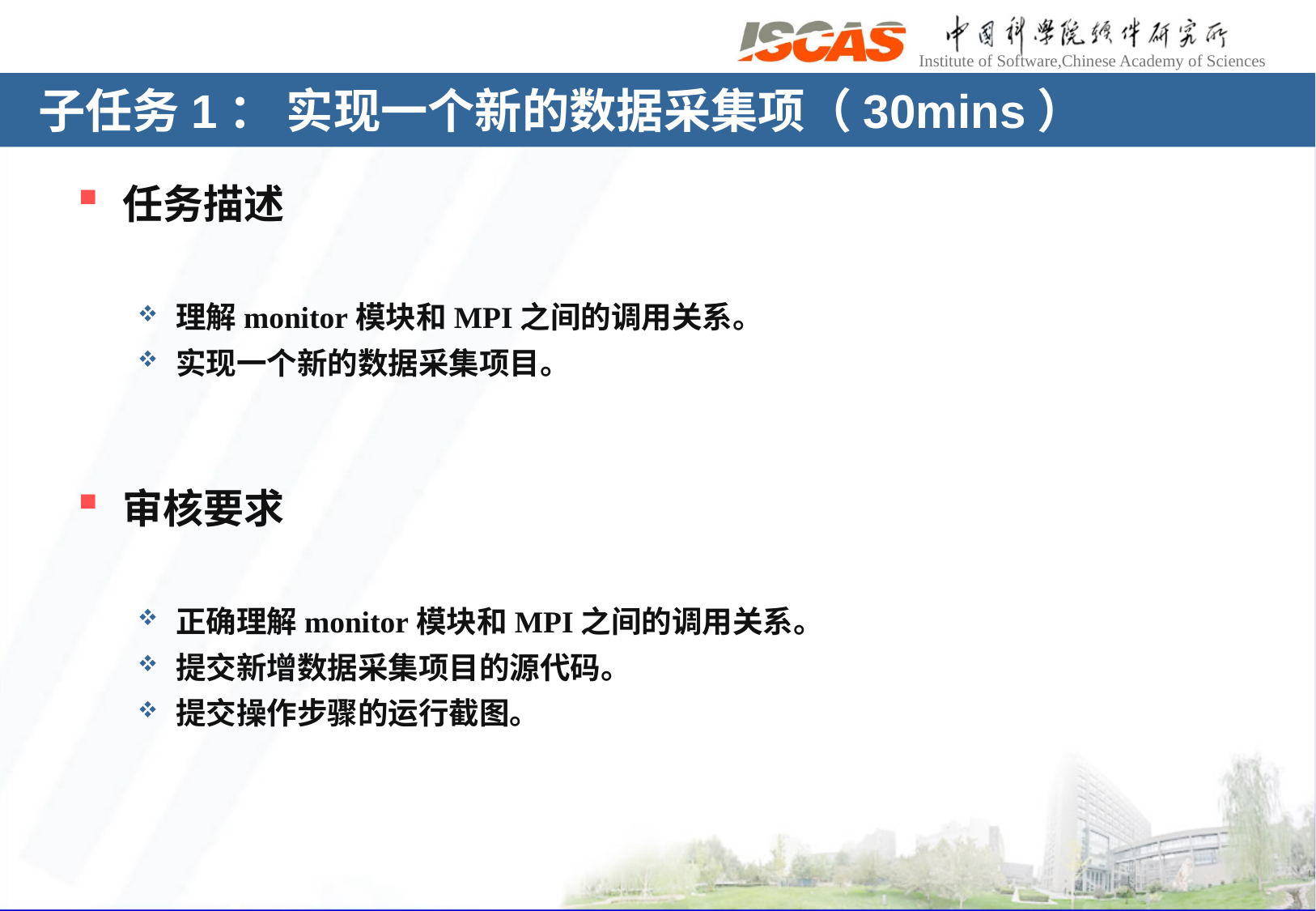

# 子任务1： 实现一个新的数据采集项（30mins）
任务描述

理解monitor模块和MPI之间的调用关系。
实现一个新的数据采集项目。

审核要求

正确理解monitor模块和MPI之间的调用关系。
提交新增数据采集项目的源代码。
提交操作步骤的运行截图。